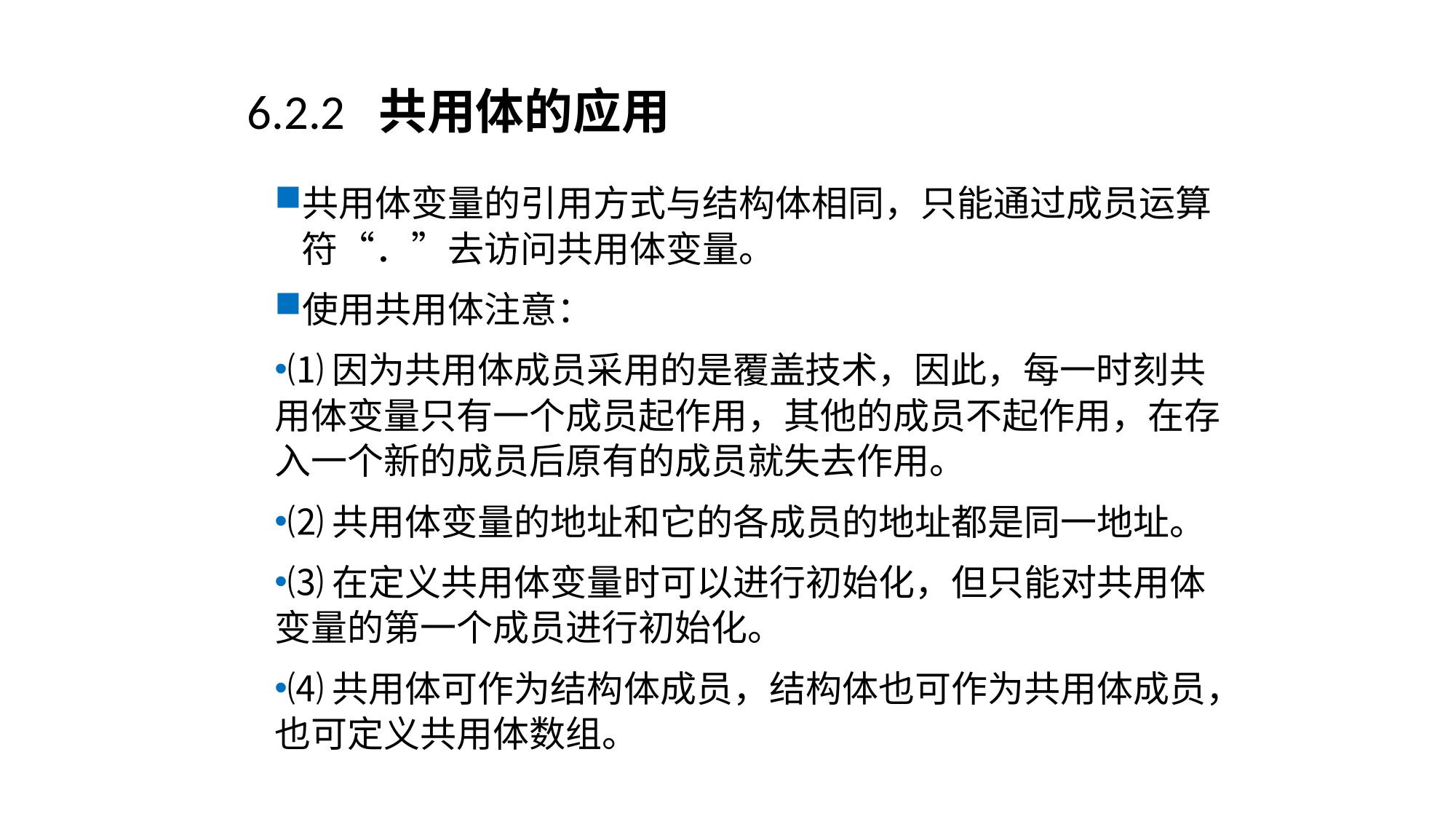

# 6.2.2  共用体的应用
共用体变量的引用方式与结构体相同，只能通过成员运算符“．”去访问共用体变量。
使用共用体注意：
⑴因为共用体成员采用的是覆盖技术，因此，每一时刻共用体变量只有一个成员起作用，其他的成员不起作用，在存入一个新的成员后原有的成员就失去作用。
⑵共用体变量的地址和它的各成员的地址都是同一地址。
⑶在定义共用体变量时可以进行初始化，但只能对共用体变量的第一个成员进行初始化。
⑷共用体可作为结构体成员，结构体也可作为共用体成员，也可定义共用体数组。